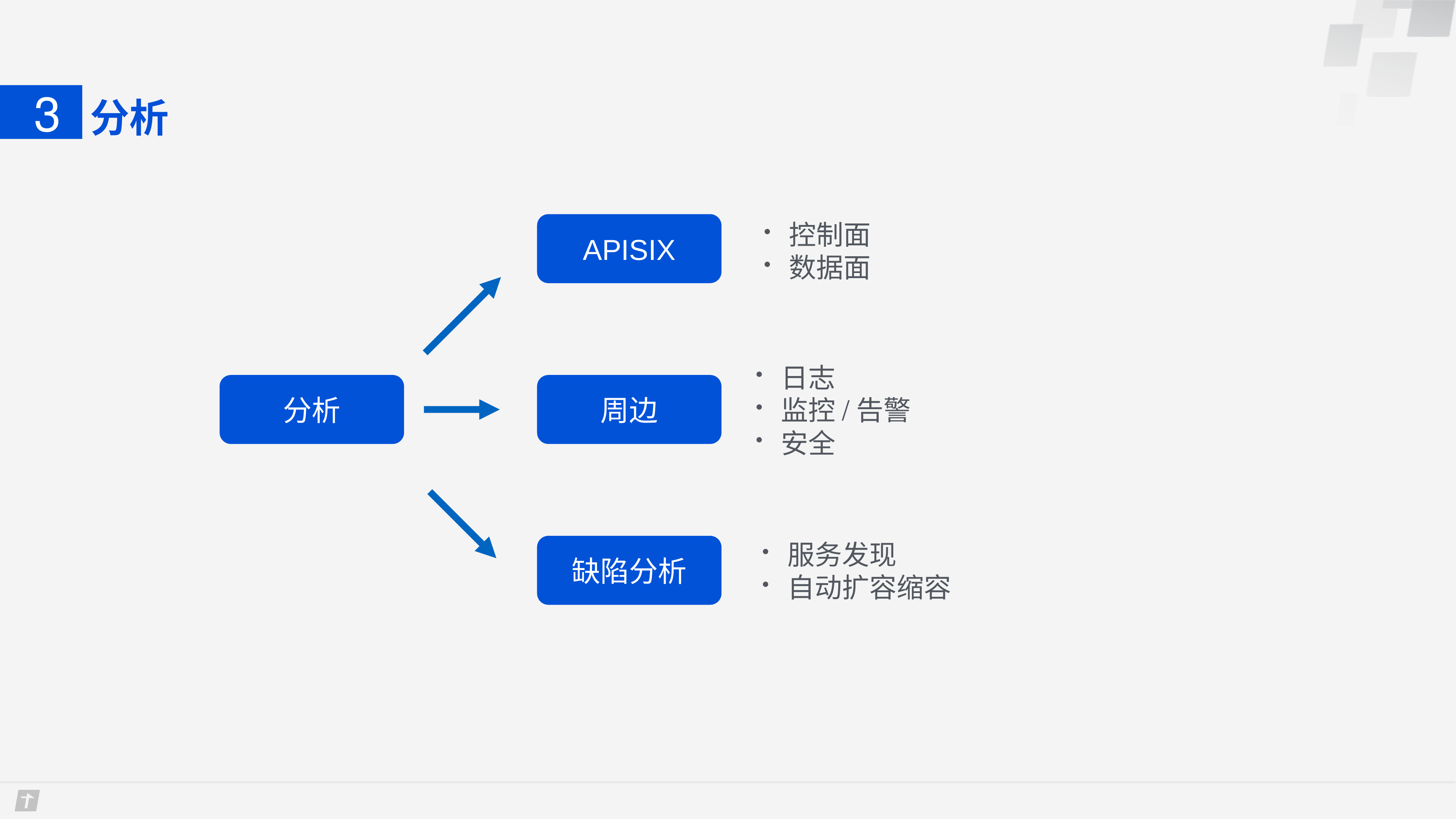

# 分析
3
控制面
数据面
APISIX

日志
监控/告警
安全
分析
周边

服务发现
自动扩容缩容
缺陷分析
5